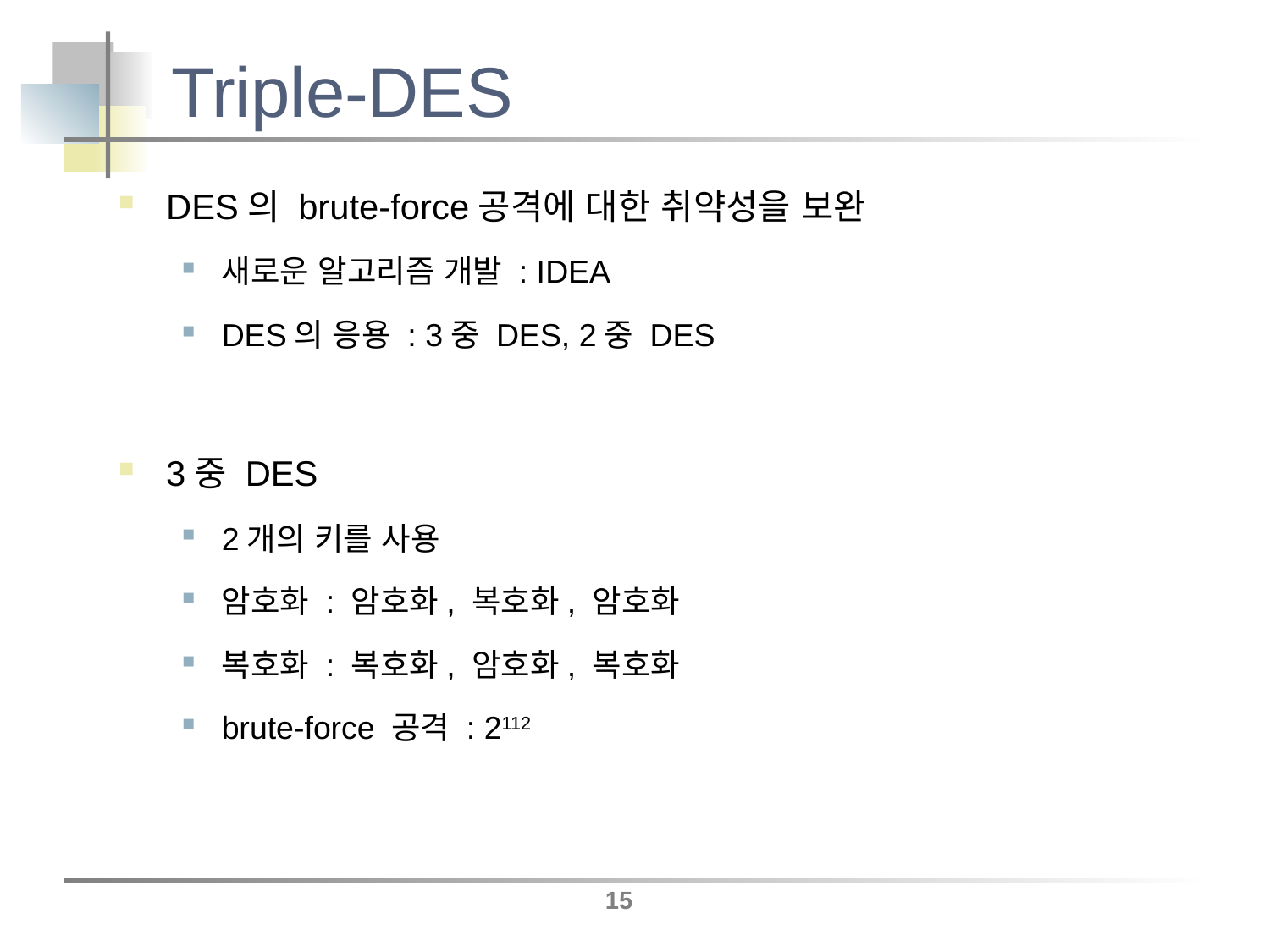

# Triple-DES
DES의 brute-force공격에 대한 취약성을 보완
새로운 알고리즘 개발 : IDEA
DES의 응용 : 3중 DES, 2중 DES

3중 DES
2개의 키를 사용
암호화 : 암호화, 복호화, 암호화
복호화 : 복호화, 암호화, 복호화
brute-force 공격 : 2112
15